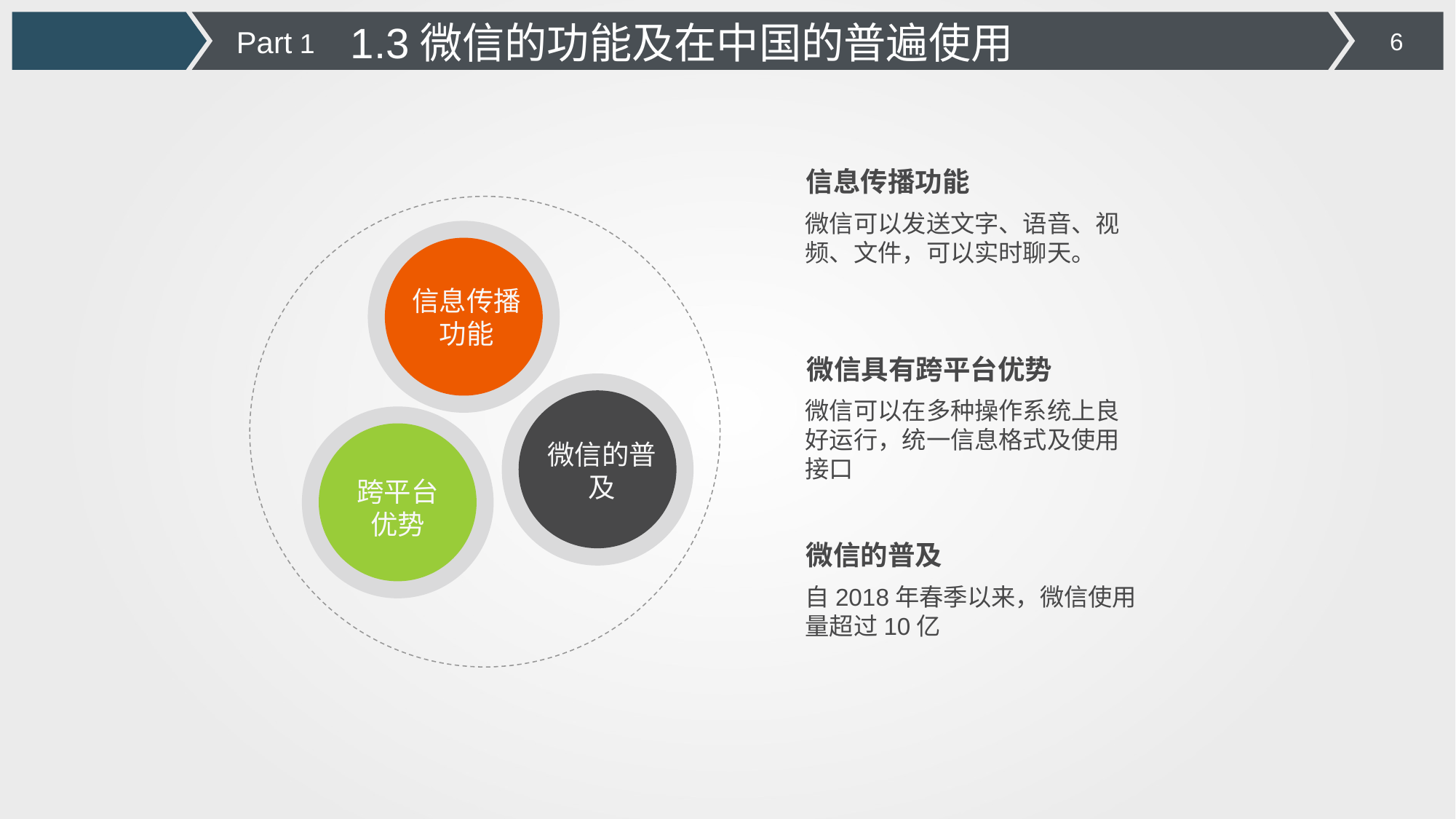

1.3微信的功能及在中国的普遍使用
Part 1
信息传播功能

微信可以发送文字、语音、视频、文件，可以实时聊天。

信息传播功能
微信具有跨平台优势

微信可以在多种操作系统上良好运行，统一信息格式及使用接口

微信的普及
跨平台优势
微信的普及
自2018年春季以来，微信使用量超过10亿